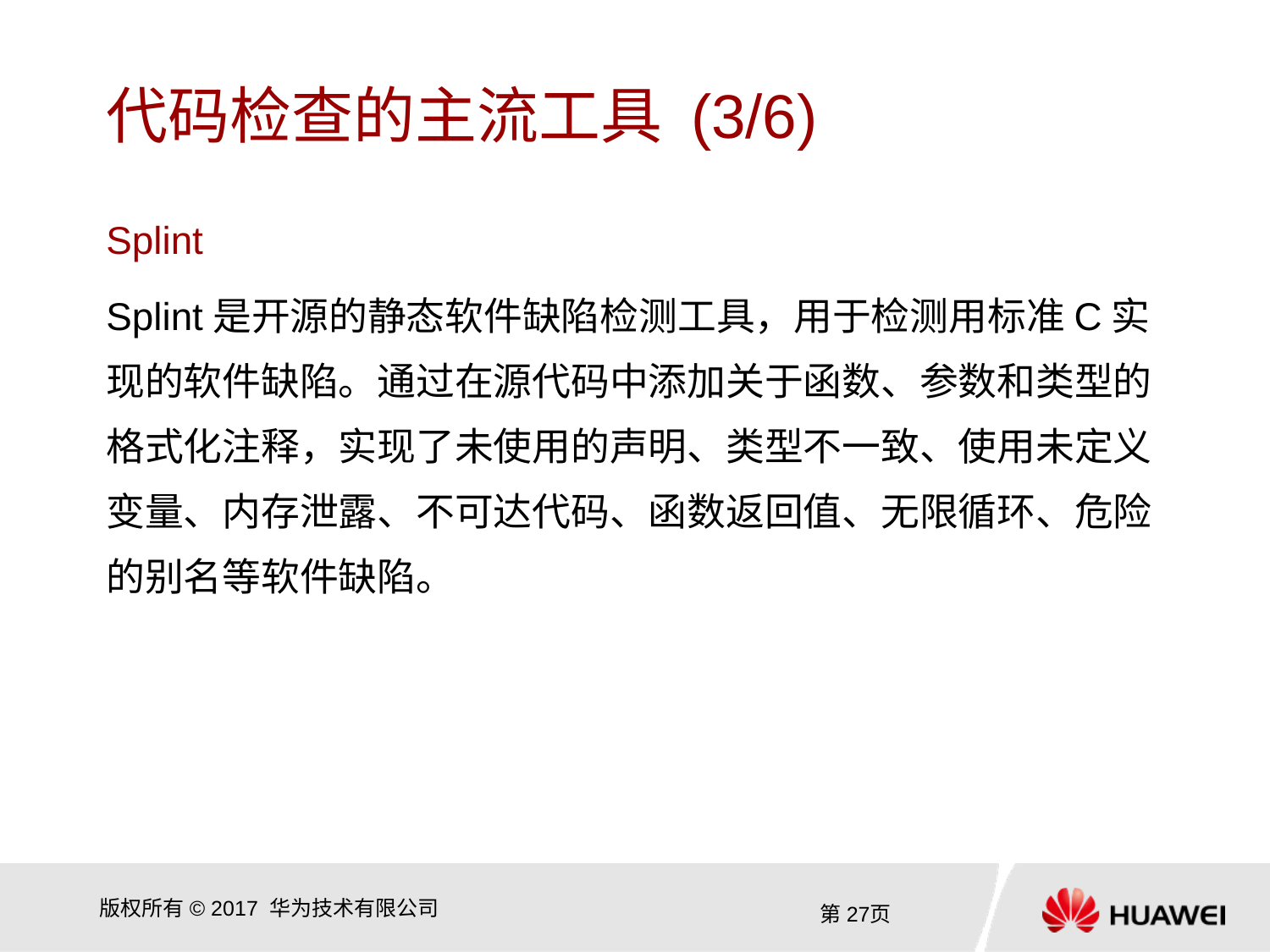

# 代码检查的主流工具 (3/6)
Splint
Splint是开源的静态软件缺陷检测工具，用于检测用标准C实现的软件缺陷。通过在源代码中添加关于函数、参数和类型的格式化注释，实现了未使用的声明、类型不一致、使用未定义变量、内存泄露、不可达代码、函数返回值、无限循环、危险的别名等软件缺陷。